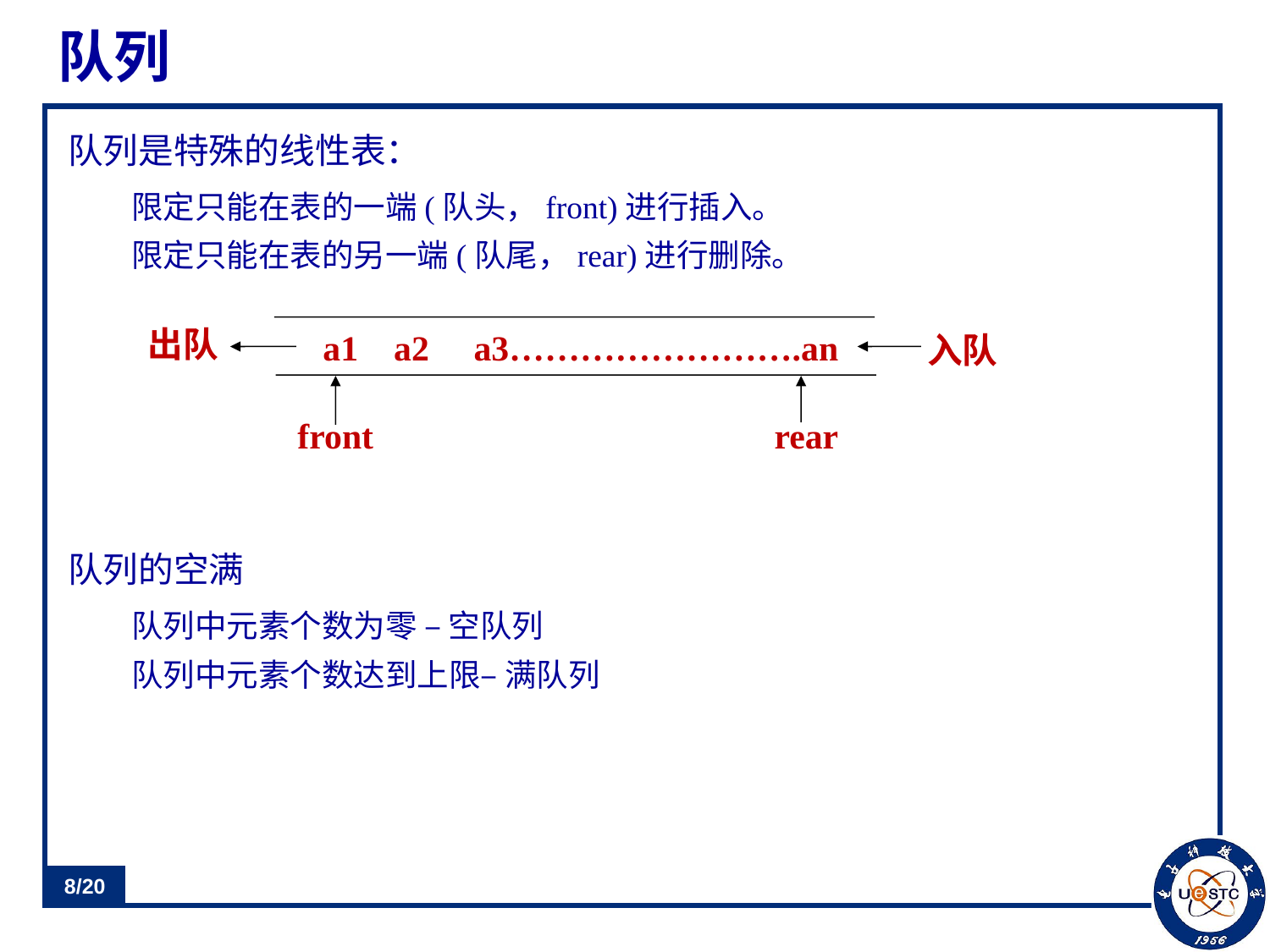

# 队列
队列是特殊的线性表：
限定只能在表的一端(队头，front)进行插入。
限定只能在表的另一端(队尾，rear)进行删除。

队列的空满
队列中元素个数为零 – 空队列
队列中元素个数达到上限– 满队列
出队

a1    a2     a3…………………….an
入队

front
rear
8/20